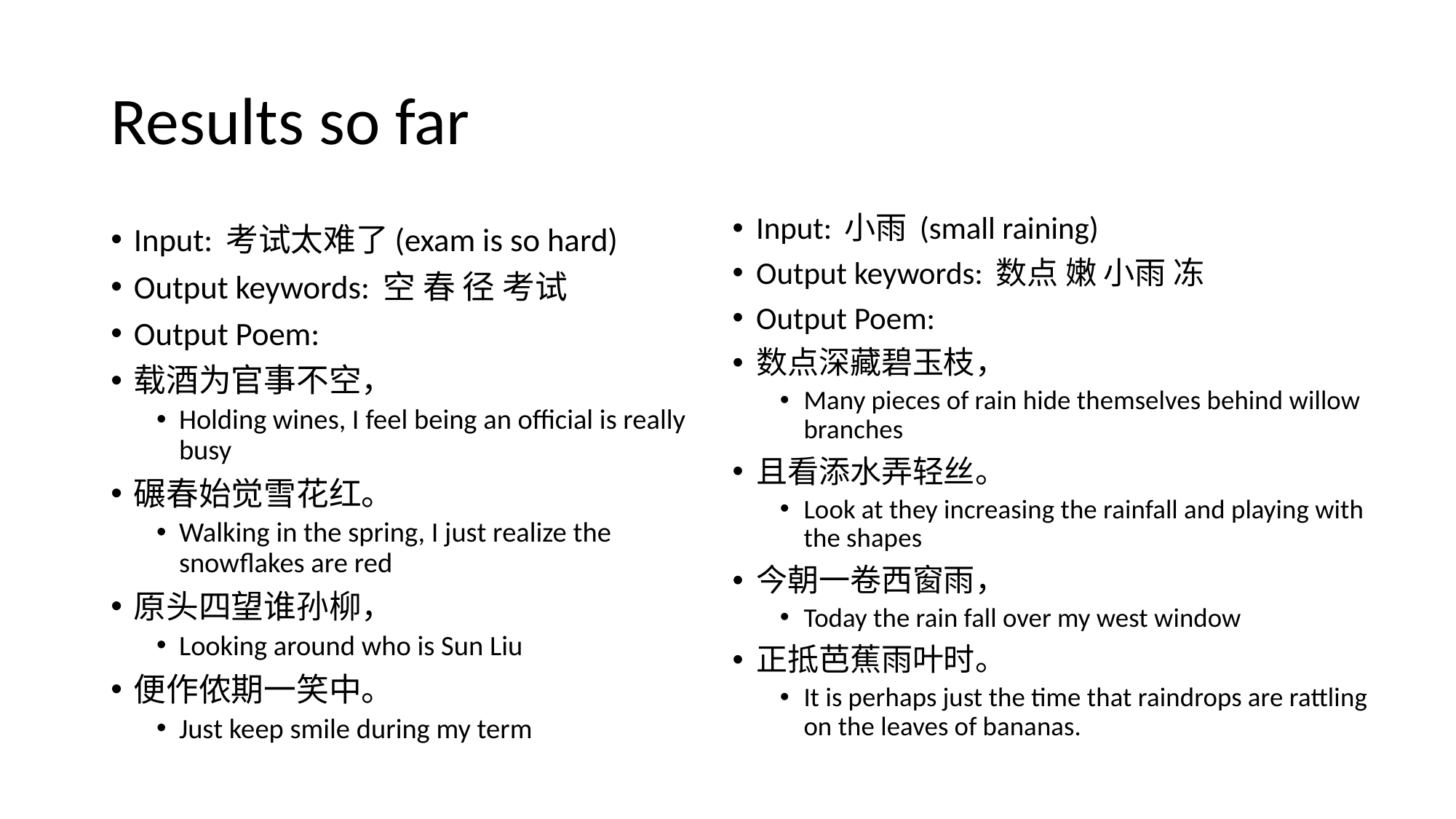

# Results so far
Input: 小雨 (small raining)
Output keywords: 数点 嫩 小雨 冻
Output Poem:
数点深藏碧玉枝，
Many pieces of rain hide themselves behind willow branches
且看添水弄轻丝。
Look at they increasing the rainfall and playing with the shapes
今朝一卷西窗雨，
Today the rain fall over my west window
正抵芭蕉雨叶时。
It is perhaps just the time that raindrops are rattling on the leaves of bananas.

Input: 考试太难了(exam is so hard)
Output keywords: 空 春 径 考试
Output Poem:
载酒为官事不空，
Holding wines, I feel being an official is really busy
碾春始觉雪花红。
Walking in the spring, I just realize the snowflakes are red
原头四望谁孙柳，
Looking around who is Sun Liu
便作侬期一笑中。
Just keep smile during my term